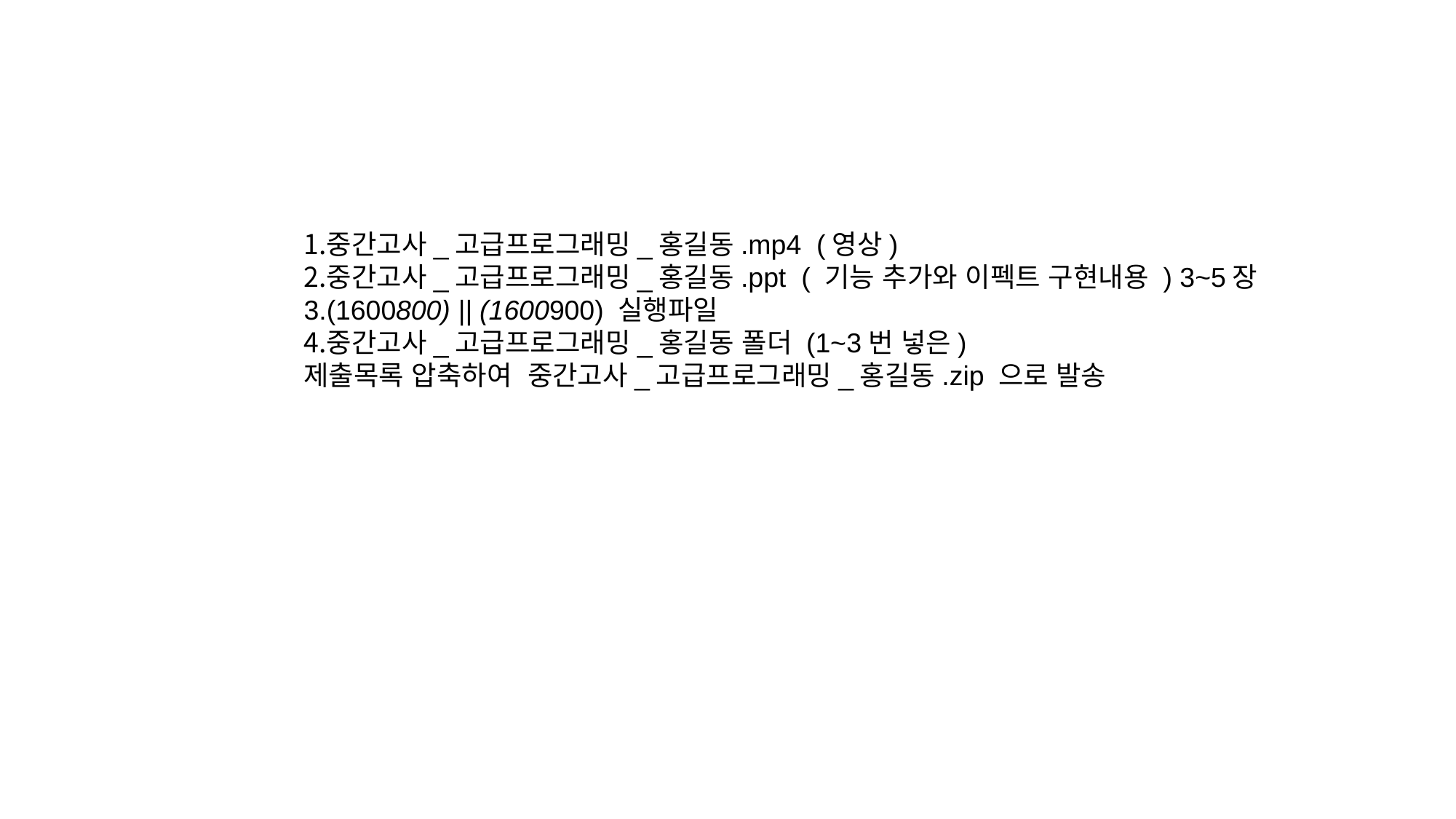

중간고사_고급프로그래밍_홍길동.mp4  (영상)
중간고사_고급프로그래밍_홍길동.ppt  ( 기능 추가와 이펙트 구현내용 ) 3~5장
(1600800) || (1600900) 실행파일
중간고사_고급프로그래밍_홍길동 폴더 (1~3번 넣은)
제출목록 압축하여  중간고사_고급프로그래밍_홍길동.zip 으로 발송